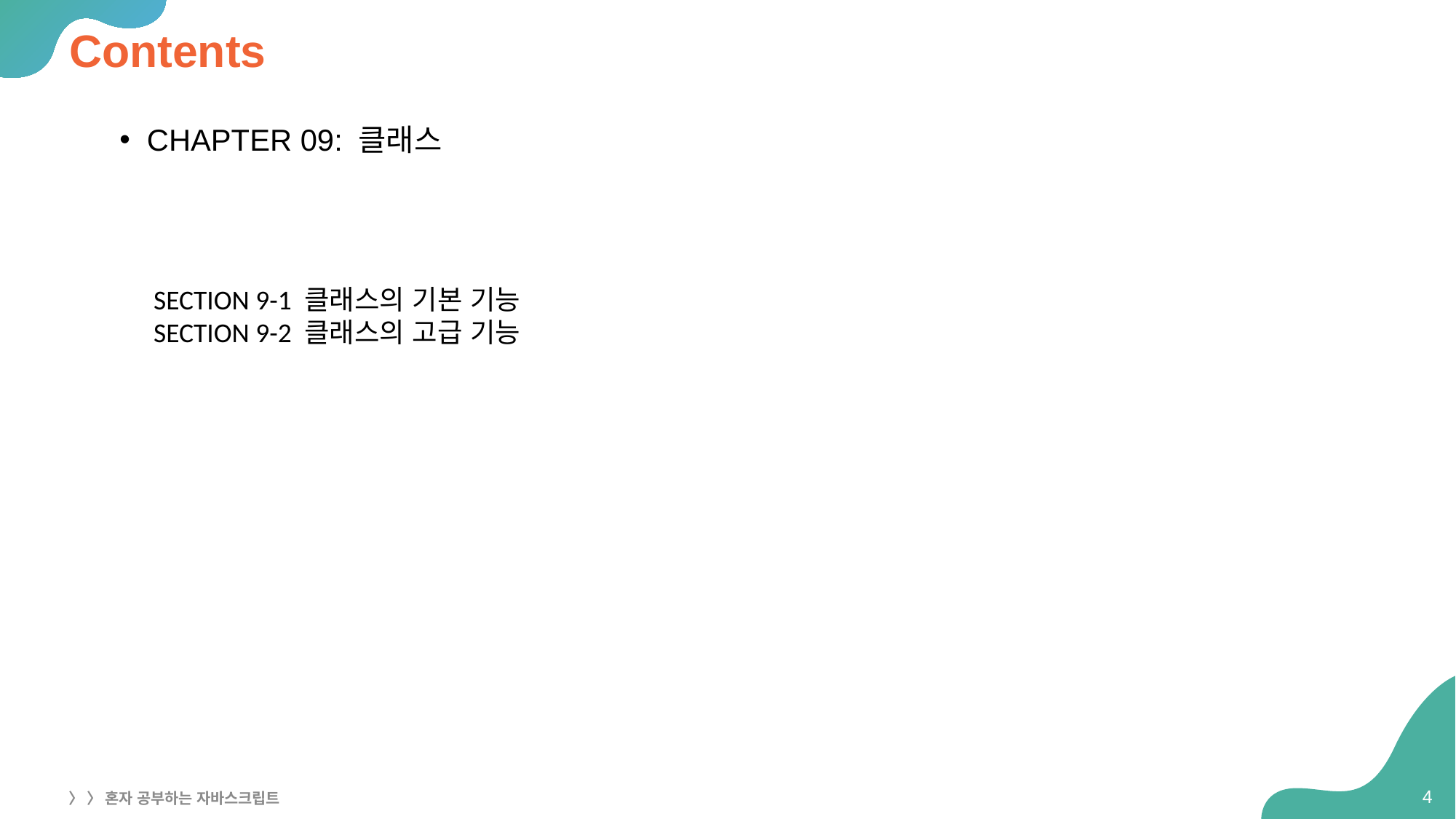

# Contents
CHAPTER 09: 클래스

SECTION 9-1 클래스의 기본 기능
SECTION 9-2 클래스의 고급 기능
4
〉 〉 혼자 공부하는 자바스크립트